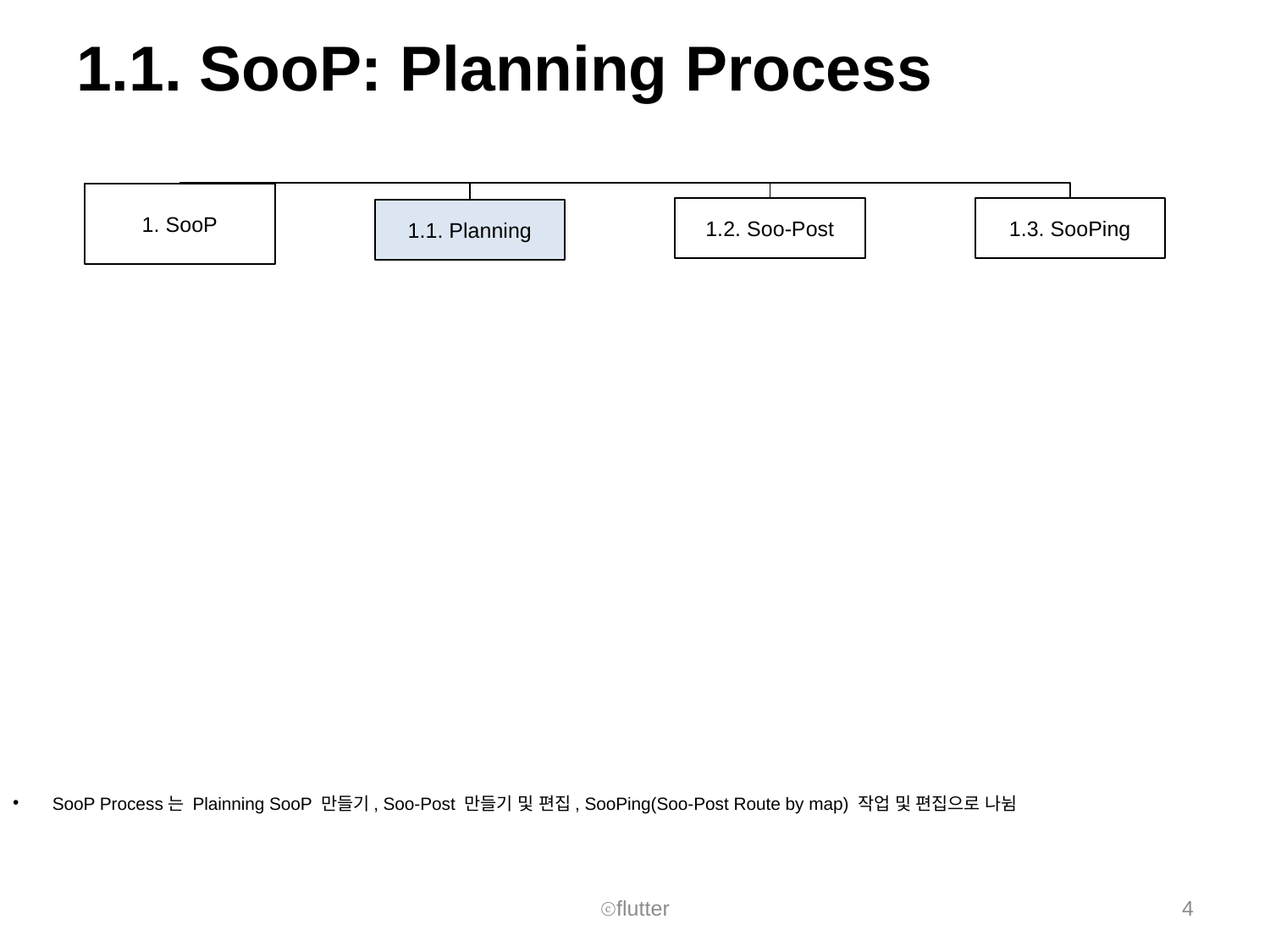

# 1.1. SooP: Planning Process
1. SooP
1.3. SooPing
1.2. Soo-Post
1.1. Planning
SooP Process는 Plainning SooP 만들기, Soo-Post 만들기 및 편집, SooPing(Soo-Post Route by map) 작업 및 편집으로 나뉨
ⓒflutter
4